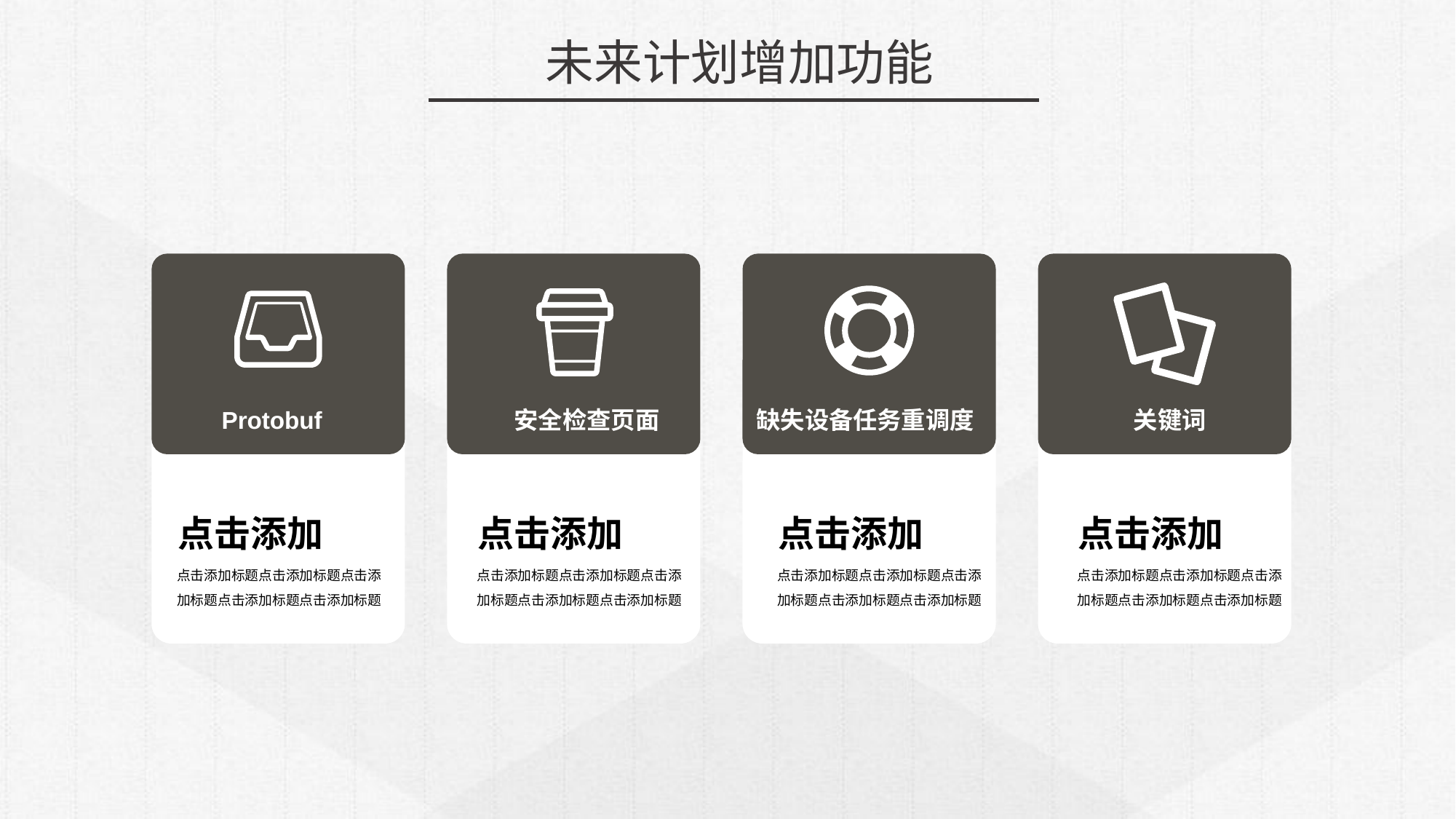

未来计划增加功能

Protobuf
安全检查页面
缺失设备任务重调度
关键词
点击添加
点击添加标题点击添加标题点击添加标题点击添加标题点击添加标题
点击添加
点击添加标题点击添加标题点击添加标题点击添加标题点击添加标题
点击添加
点击添加标题点击添加标题点击添加标题点击添加标题点击添加标题
点击添加
点击添加标题点击添加标题点击添加标题点击添加标题点击添加标题